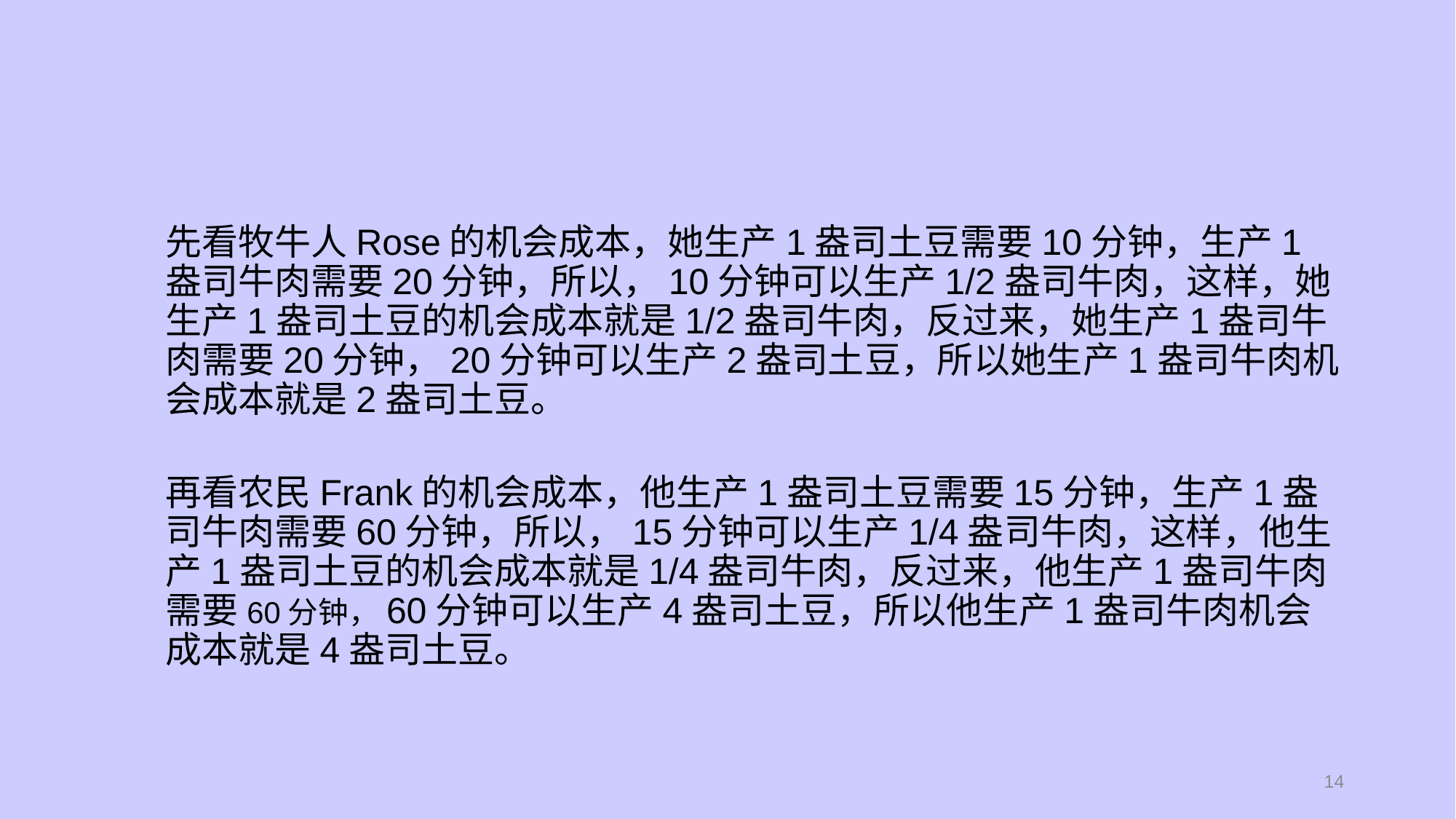

#
先看牧牛人Rose的机会成本，她生产1盎司土豆需要10分钟，生产1盎司牛肉需要20分钟，所以，10分钟可以生产1/2盎司牛肉，这样，她生产1盎司土豆的机会成本就是1/2盎司牛肉，反过来，她生产1盎司牛肉需要20分钟，20分钟可以生产2盎司土豆，所以她生产1盎司牛肉机会成本就是2盎司土豆。

再看农民Frank的机会成本，他生产1盎司土豆需要15分钟，生产1盎司牛肉需要60分钟，所以，15分钟可以生产1/4盎司牛肉，这样，他生产1盎司土豆的机会成本就是1/4盎司牛肉，反过来，他生产1盎司牛肉需要60分钟，60分钟可以生产4盎司土豆，所以他生产1盎司牛肉机会成本就是4盎司土豆。

14